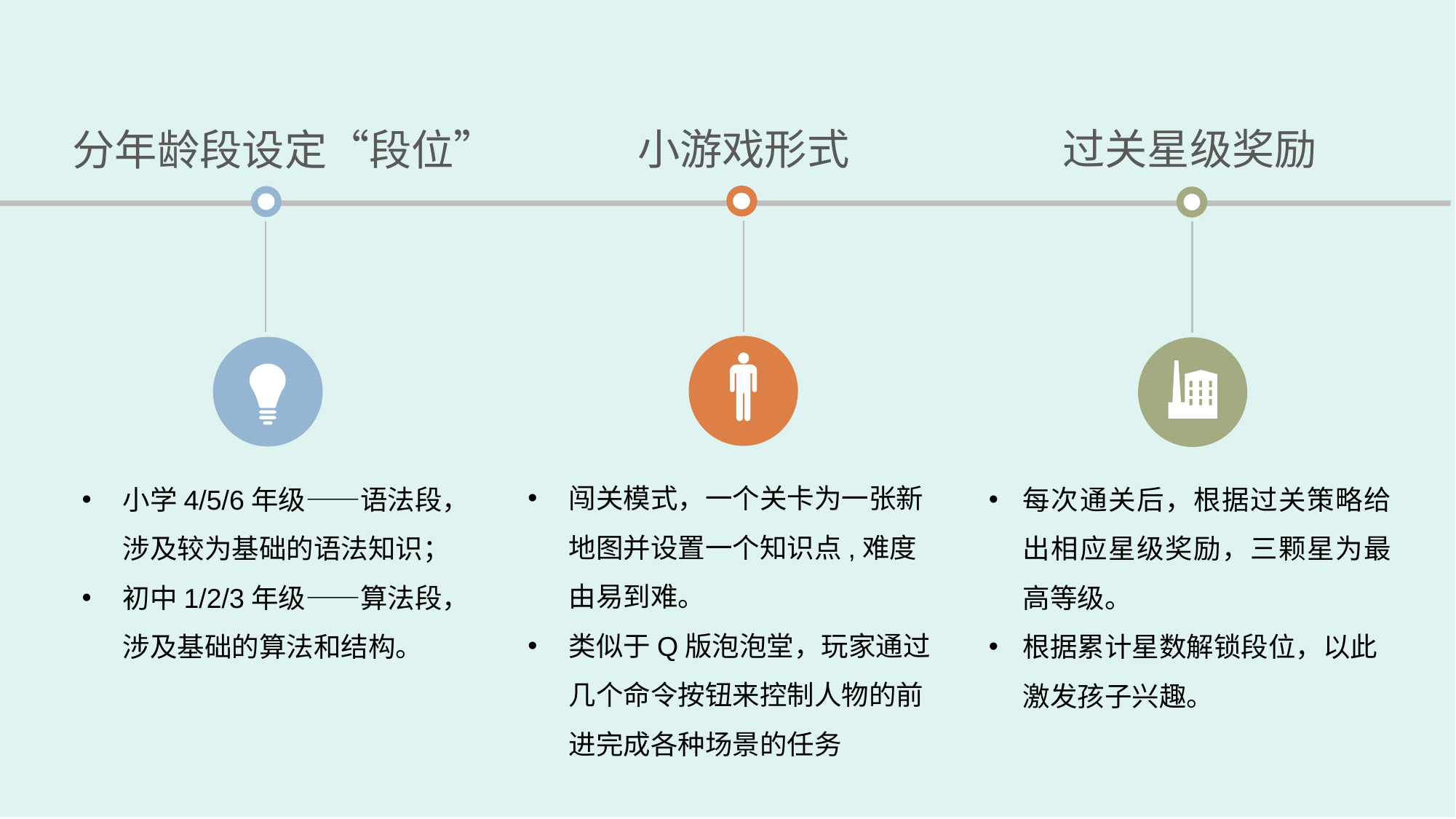

小游戏形式
过关星级奖励

分年龄段设定“段位”

闯关模式，一个关卡为一张新地图并设置一个知识点,难度由易到难。
类似于Q版泡泡堂，玩家通过几个命令按钮来控制人物的前进完成各种场景的任务
小学4/5/6年级——语法段，涉及较为基础的语法知识；
初中1/2/3年级——算法段，涉及基础的算法和结构。
每次通关后，根据过关策略给出相应星级奖励，三颗星为最高等级。
根据累计星数解锁段位，以此激发孩子兴趣。